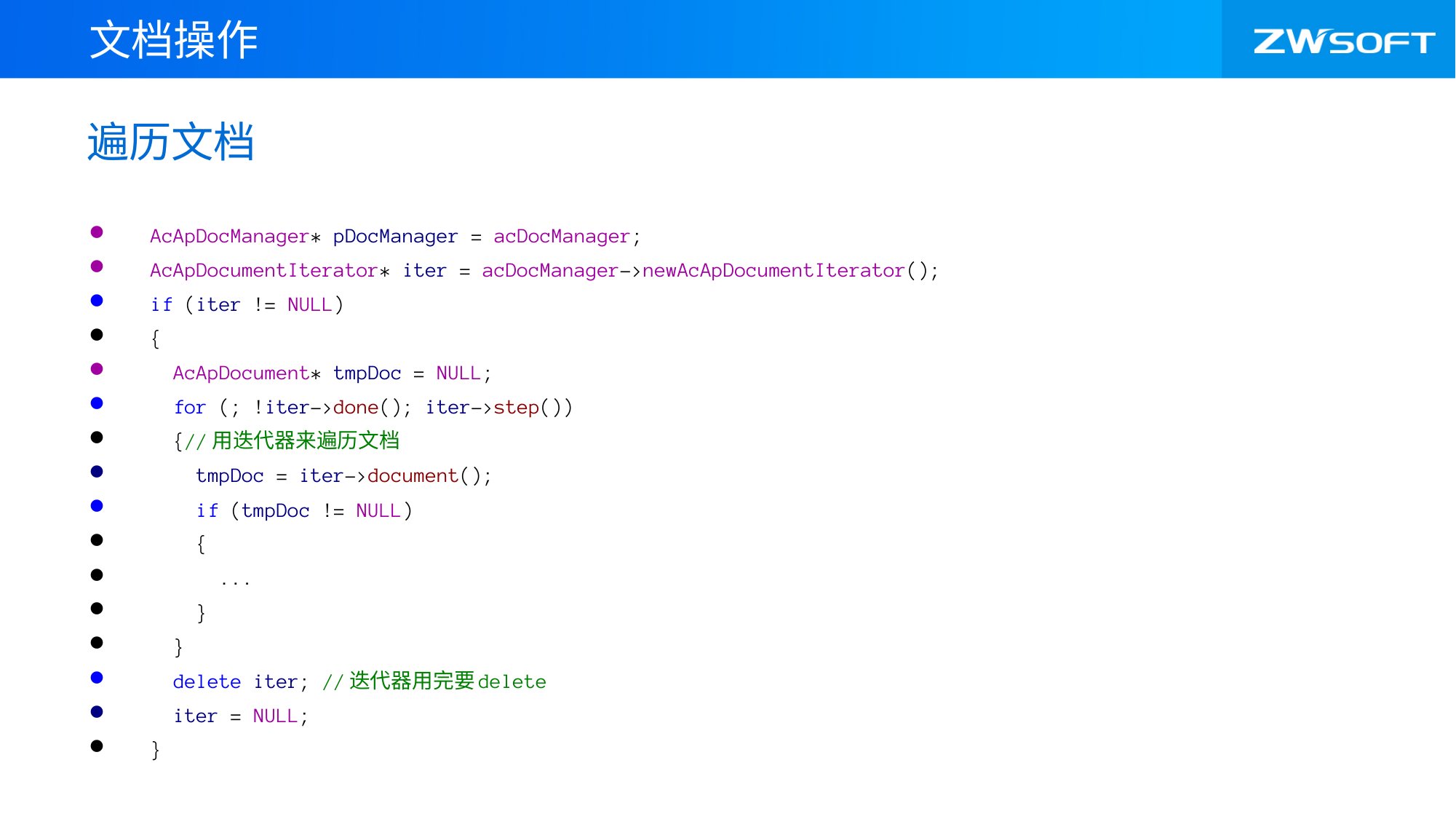

文档操作
# 遍历文档
AcApDocManager* pDocManager = acDocManager;
AcApDocumentIterator* iter = acDocManager->newAcApDocumentIterator();
if (iter != NULL)
{
  AcApDocument* tmpDoc = NULL;
  for (; !iter->done(); iter->step())
  {//用迭代器来遍历文档
    tmpDoc = iter->document();
    if (tmpDoc != NULL)
    {
      ...
    }
  }
  delete iter; //迭代器用完要delete
  iter = NULL;
}